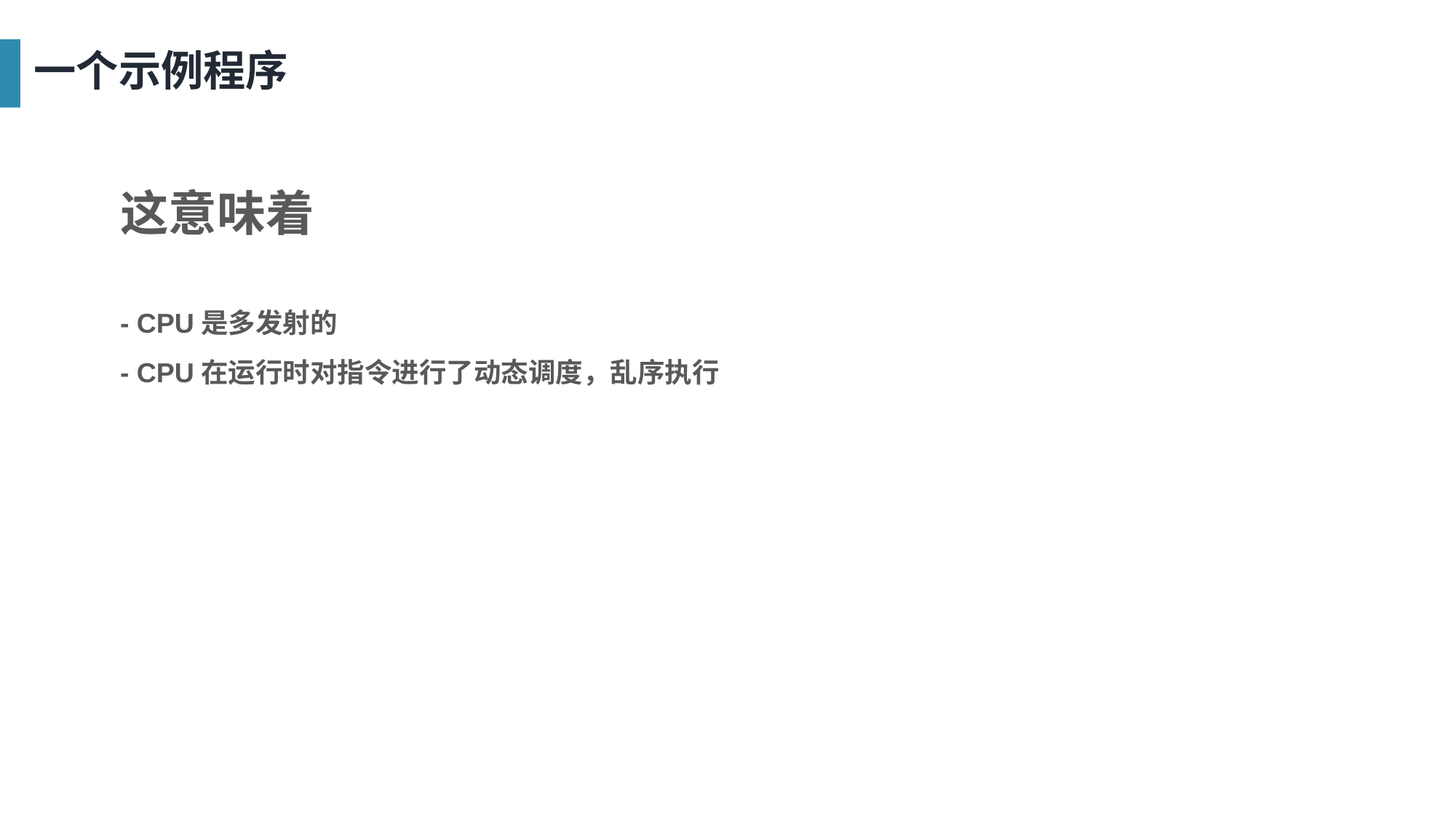

一个示例程序

这意味着

- CPU是多发射的
- CPU在运行时对指令进行了动态调度，乱序执行